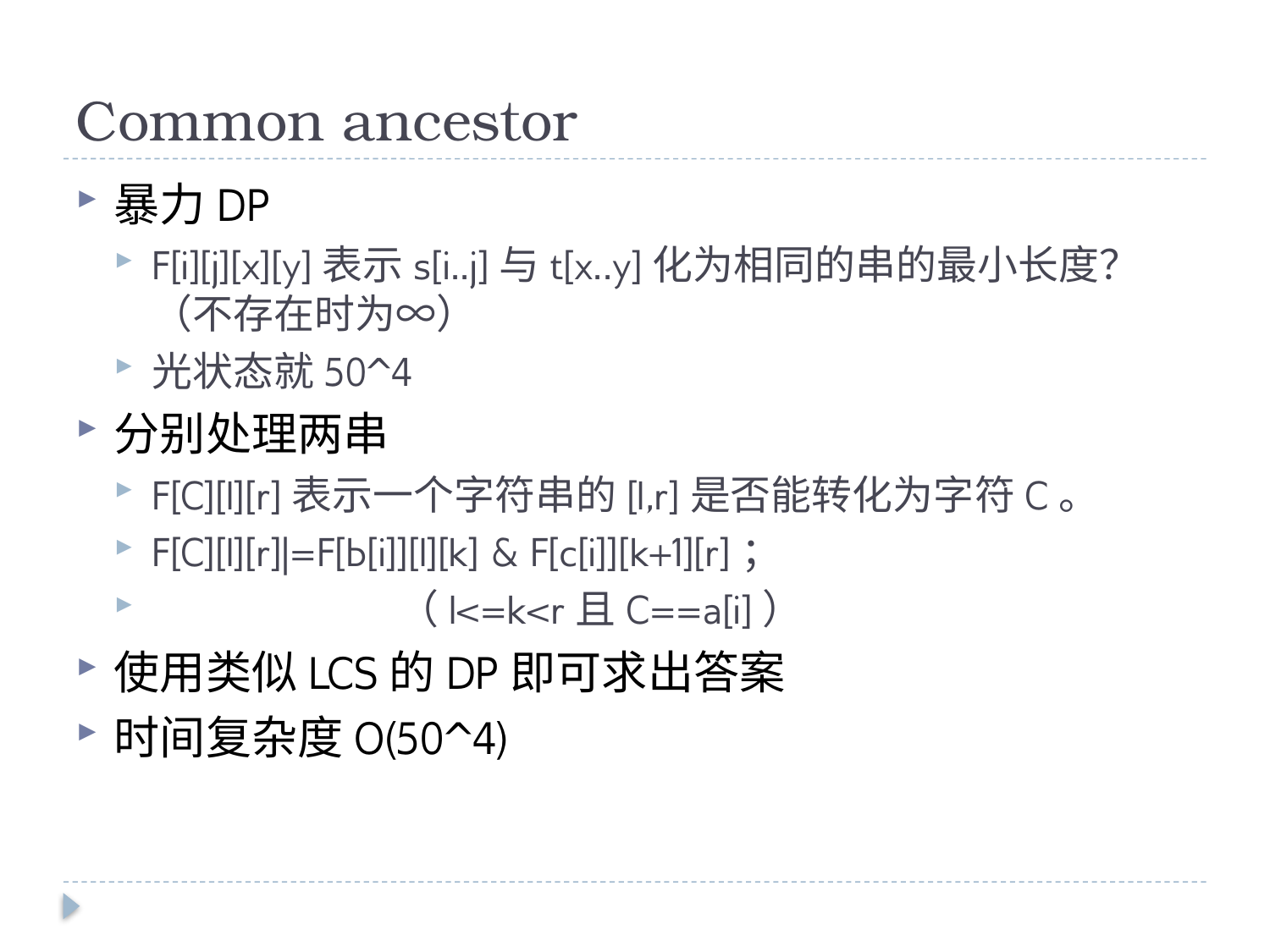

# Common ancestor
暴力DP
F[i][j][x][y]表示s[i..j]与t[x..y]化为相同的串的最小长度？（不存在时为∞）
光状态就50^4
分别处理两串
F[C][l][r]表示一个字符串的[l,r]是否能转化为字符C。
F[C][l][r]|=F[b[i]][l][k] & F[c[i]][k+1][r]；
                          （l<=k<r且C==a[i]）
使用类似LCS的DP即可求出答案
时间复杂度O(50^4)